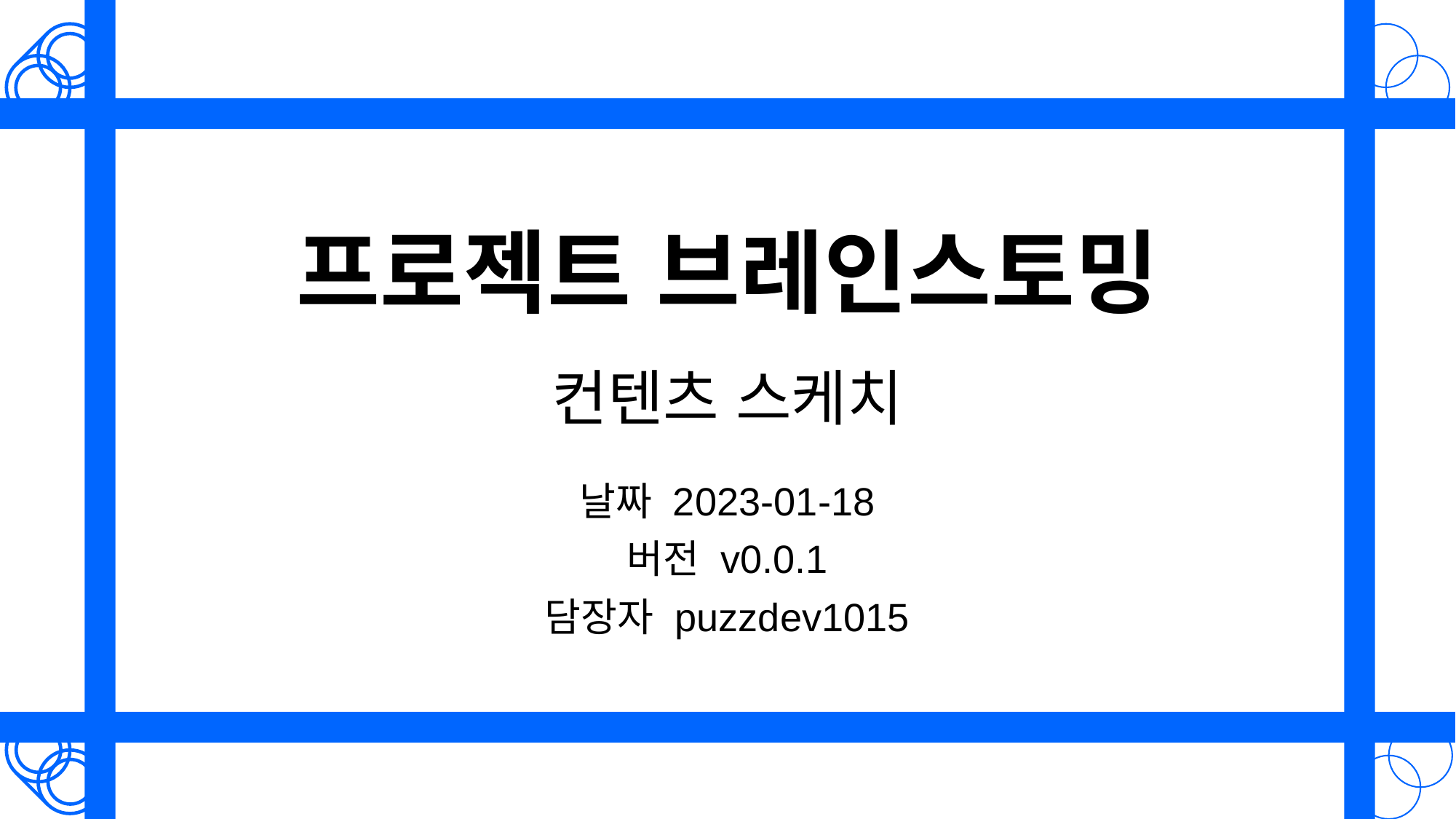

# 프로젝트 브레인스토밍
컨텐츠 스케치
날짜 2023-01-18
버전 v0.0.1
담장자 puzzdev1015